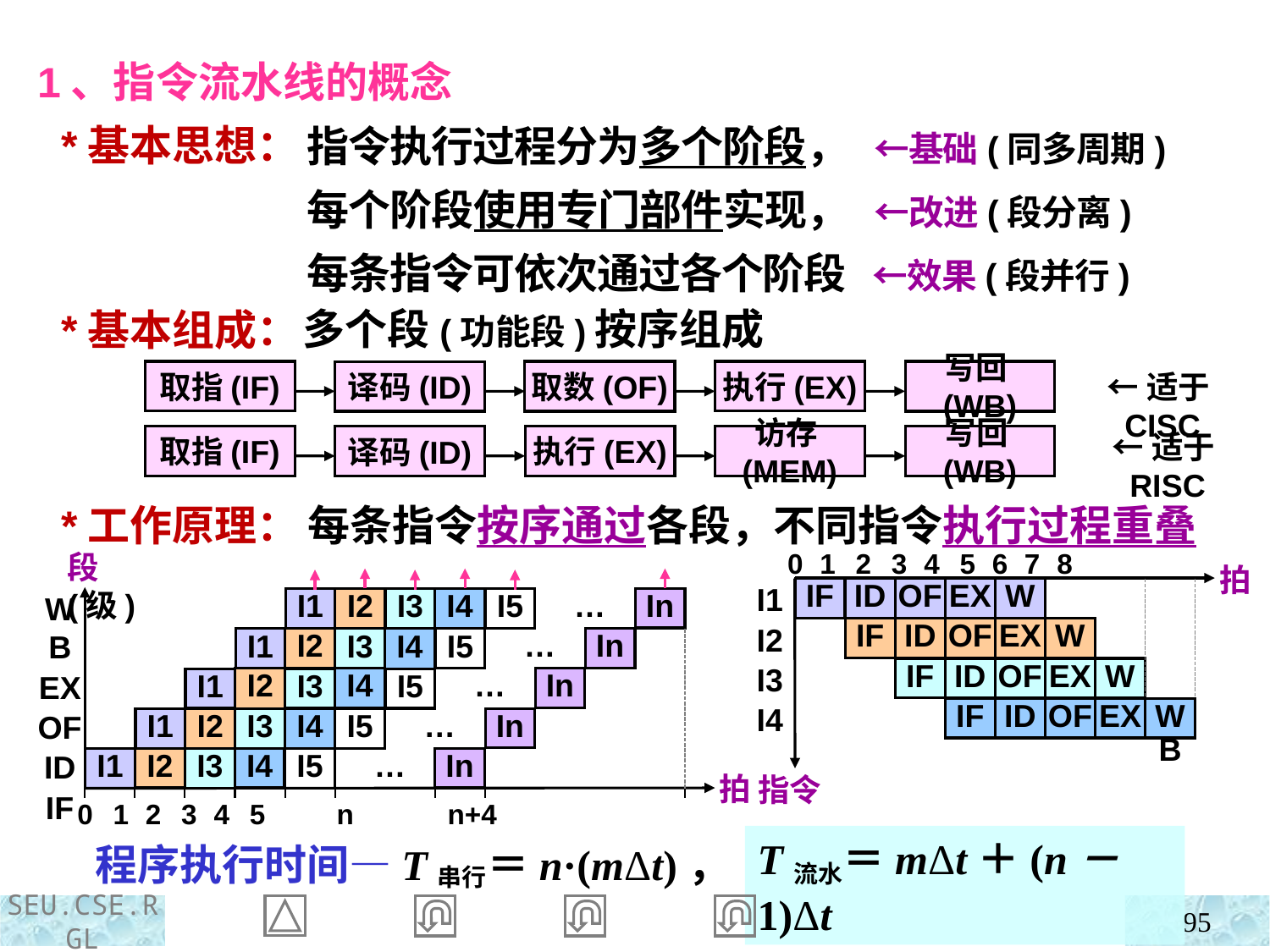

1、指令流水线的概念
  *基本思想：

  *基本组成：

  *工作原理：
指令执行过程分为多个阶段，   ←基础(同多周期)
每个阶段使用专门部件实现，   ←改进(段分离)
每条指令可依次通过各个阶段   ←效果(段并行)
多个段(功能段)按序组成
取指(IF)
取数(OF)
执行(EX)
写回(WB)
译码(ID)

←适于CISC
取指(IF)
执行(EX)
访存(MEM)
写回(WB)
译码(ID)

←适于RISC
每条指令按序通过各段，不同指令执行过程重叠
段(级)
WB
EX
OF
ID
IF
…
In
I1
I2
I3
I4
I5
I2
…
In
I1
I3
I4
I5
I2
I4
…
In
I1
I3
I5
I2
…
In
I1
I3
I4
I5
I2
…
In
I1
I3
I4
I5
拍
0   1   2   3   4   5          n            n+4
0   1   2   3   4   5   6   7   8
拍
I1
I2
I3
I4

IF
ID
OF
EX
WB
IF
ID
OF
EX
WB
IF
ID
OF
EX
WB
IF
ID
OF
EX
WB
指令
     程序执行时间—T串行＝n·(mΔt)，
T流水＝mΔt＋(n－1)Δt

95